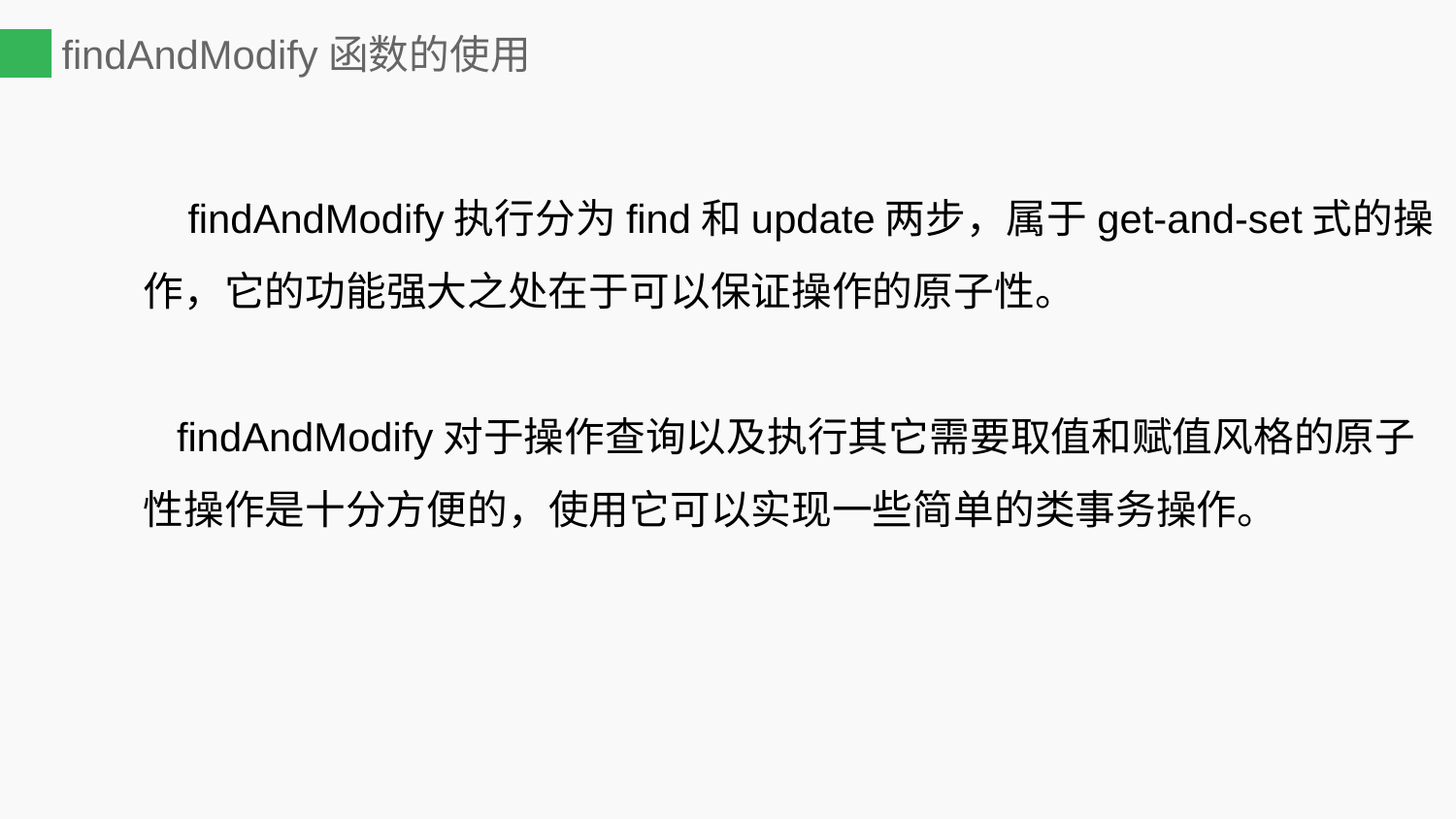

# findAndModify函数的使用
    findAndModify执行分为find和update两步，属于get-and-set式的操作，它的功能强大之处在于可以保证操作的原子性。

   findAndModify对于操作查询以及执行其它需要取值和赋值风格的原子性操作是十分方便的，使用它可以实现一些简单的类事务操作。